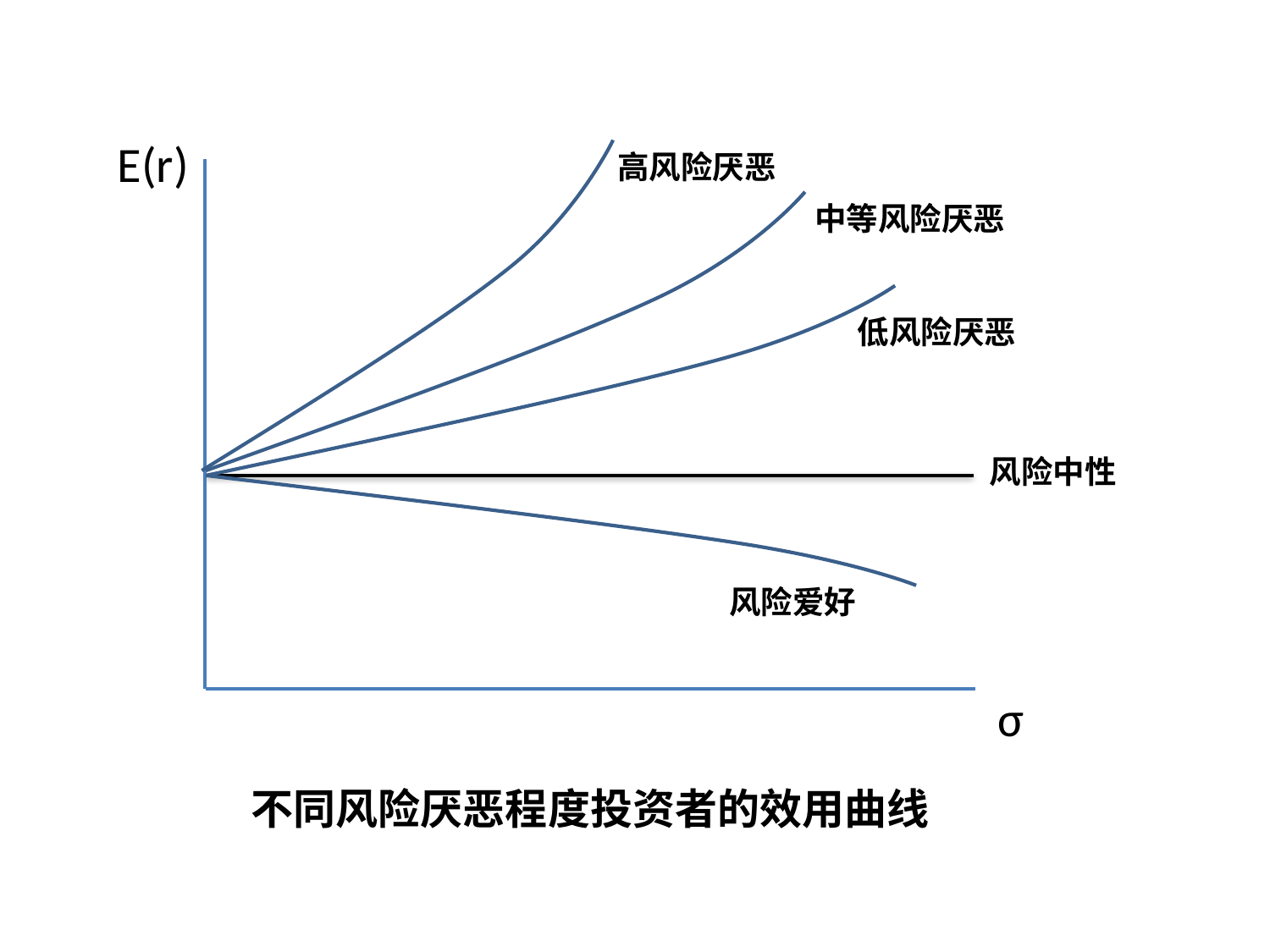

E(r)
σ

高风险厌恶

中等风险厌恶

低风险厌恶
风险中性

风险爱好
不同风险厌恶程度投资者的效用曲线